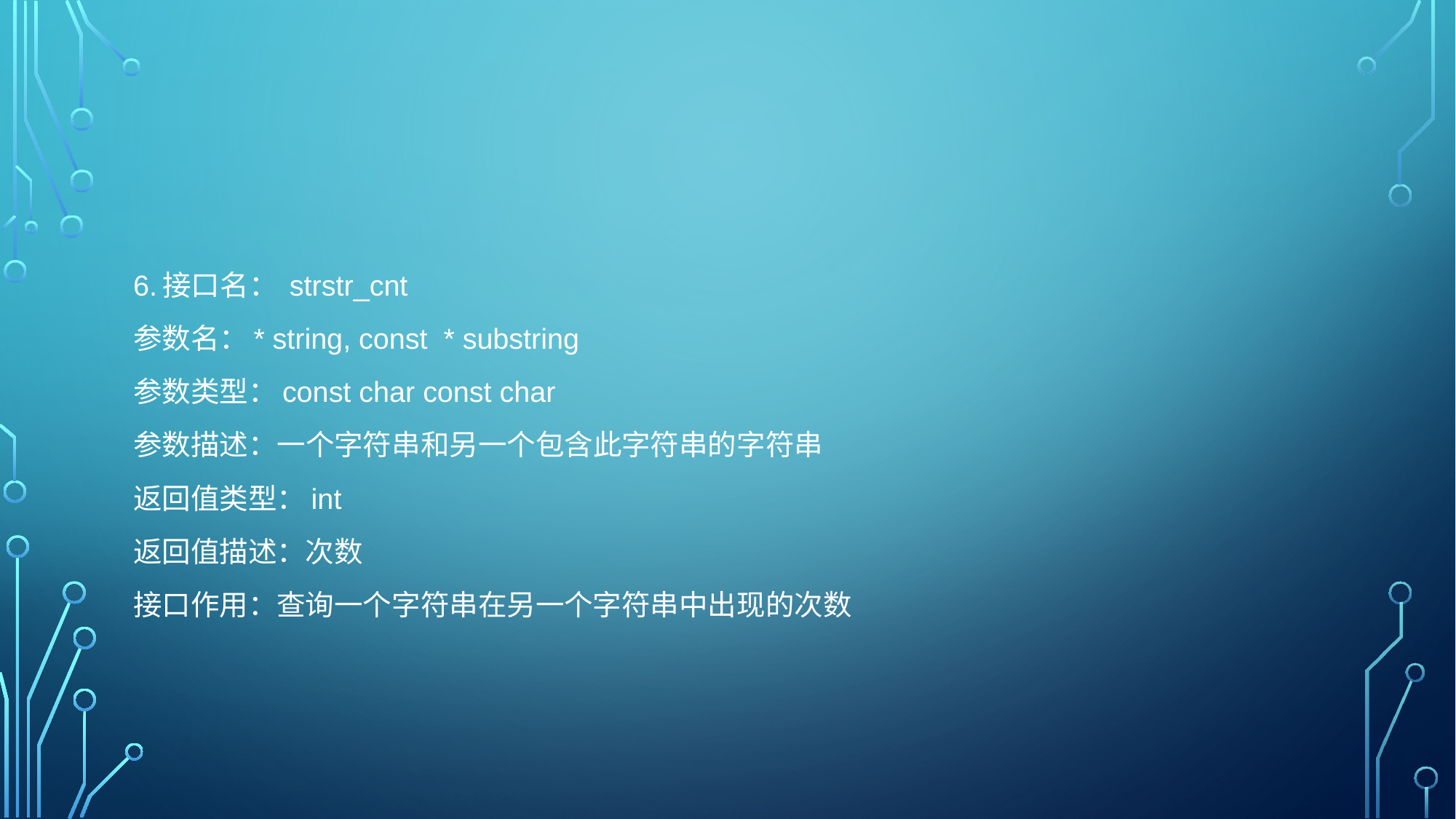

#

6.接口名： strstr_cnt
参数名：* string, const  * substring
参数类型：const char const char
参数描述：一个字符串和另一个包含此字符串的字符串
返回值类型：int
返回值描述：次数
接口作用：查询一个字符串在另一个字符串中出现的次数